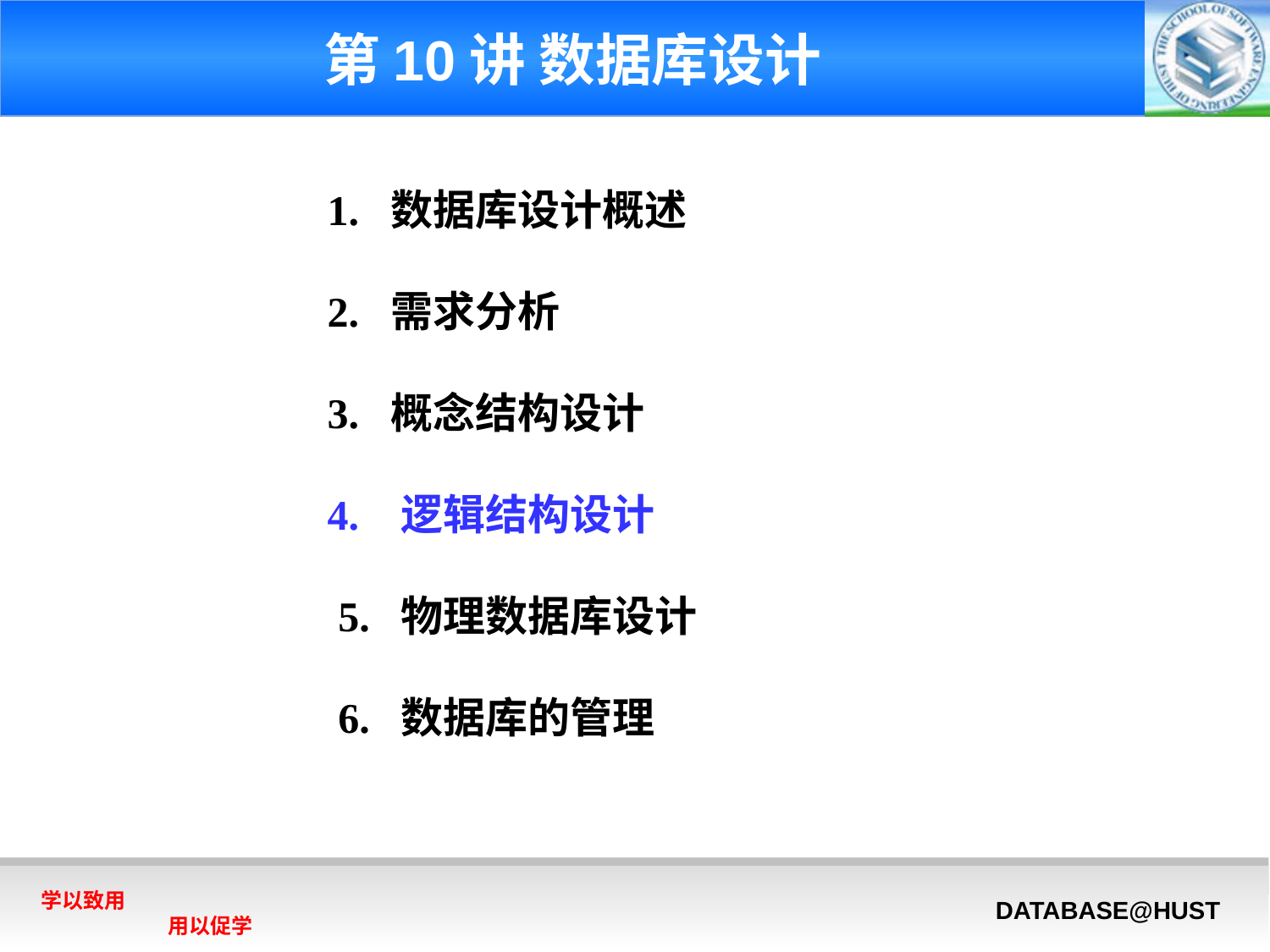

# 第10讲 数据库设计
1.  数据库设计概述
2.  需求分析
3.  概念结构设计
4.   逻辑结构设计
 5.  物理数据库设计
 6.  数据库的管理